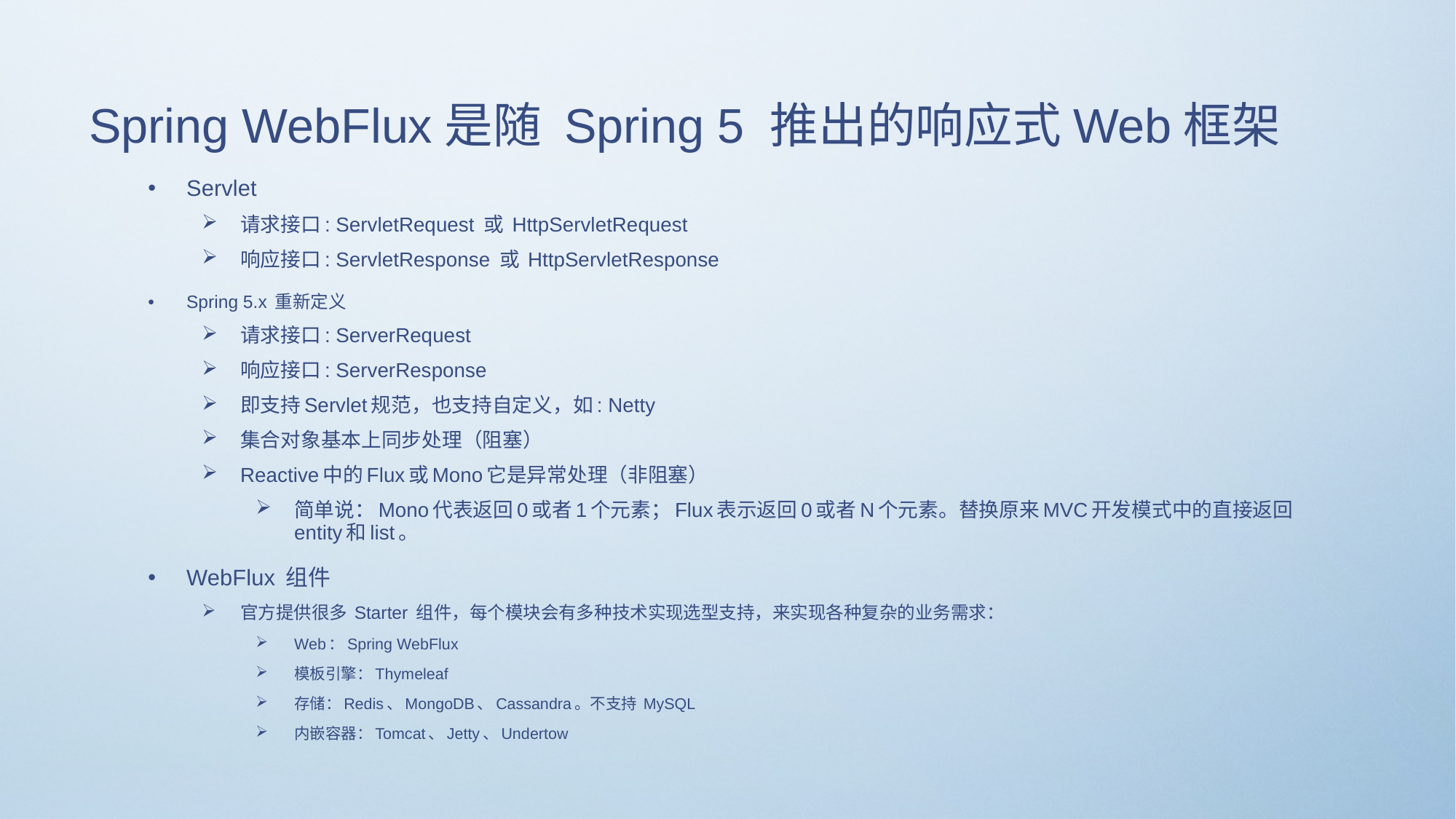

# Spring WebFlux是随 Spring 5 推出的响应式Web框架
Servlet
请求接口: ServletRequest 或 HttpServletRequest
响应接口: ServletResponse 或 HttpServletResponse
Spring 5.x 重新定义
请求接口: ServerRequest
响应接口: ServerResponse
即支持Servlet规范，也支持自定义，如: Netty
集合对象基本上同步处理（阻塞）
Reactive中的Flux或Mono它是异常处理（非阻塞）
简单说：Mono代表返回0或者1个元素；Flux表示返回0或者N个元素。替换原来MVC开发模式中的直接返回entity和list。
WebFlux 组件
官方提供很多 Starter 组件，每个模块会有多种技术实现选型支持，来实现各种复杂的业务需求：
Web：Spring WebFlux
模板引擎：Thymeleaf
存储：Redis、MongoDB、Cassandra。不支持 MySQL
内嵌容器：Tomcat、Jetty、Undertow